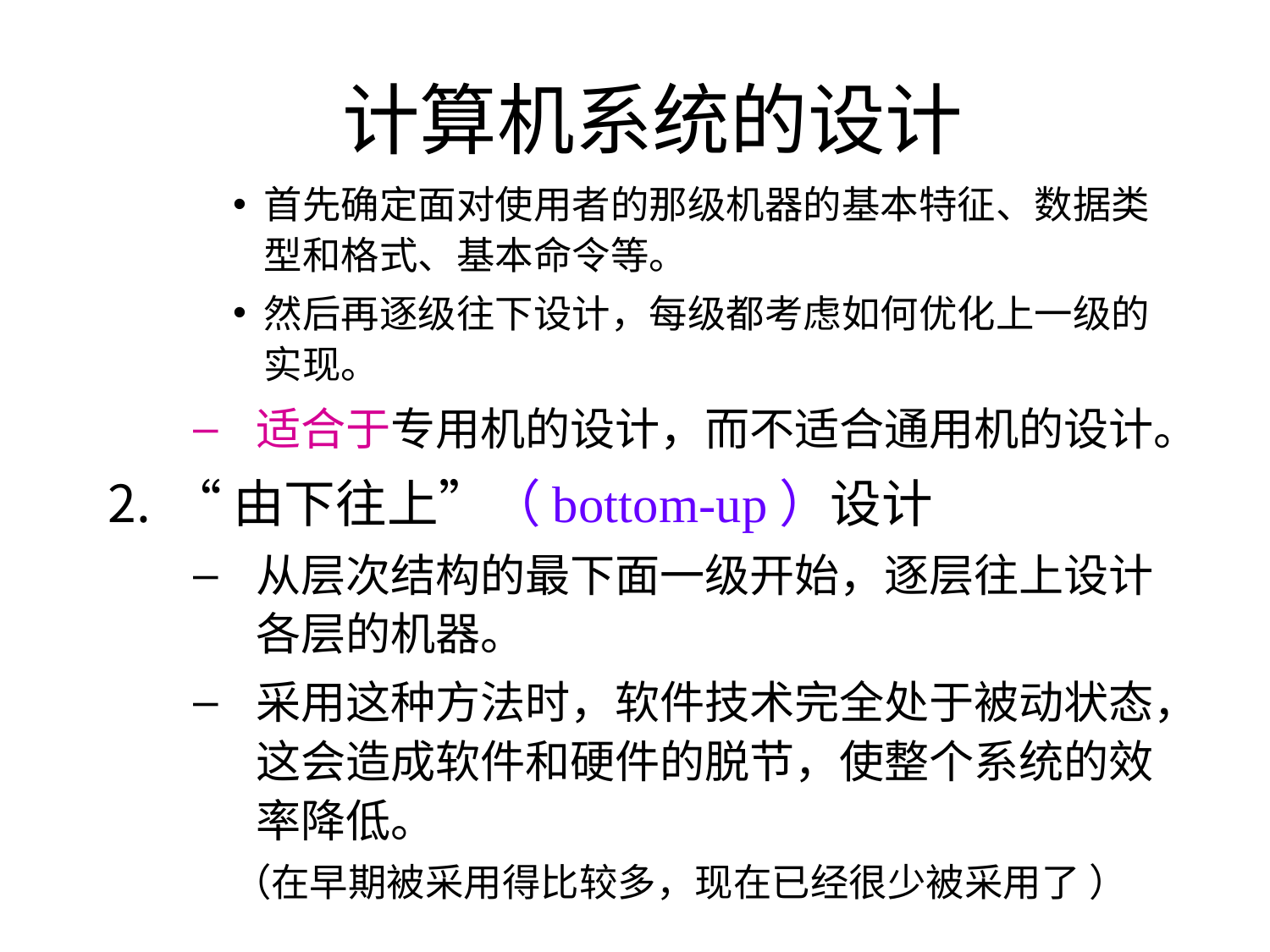

# 计算机系统的设计
首先确定面对使用者的那级机器的基本特征、数据类型和格式、基本命令等。
然后再逐级往下设计，每级都考虑如何优化上一级的实现。
适合于专用机的设计，而不适合通用机的设计。
“由下往上”（bottom-up）设计
从层次结构的最下面一级开始，逐层往上设计各层的机器。
采用这种方法时，软件技术完全处于被动状态，这会造成软件和硬件的脱节，使整个系统的效率降低。
（在早期被采用得比较多，现在已经很少被采用了 ）